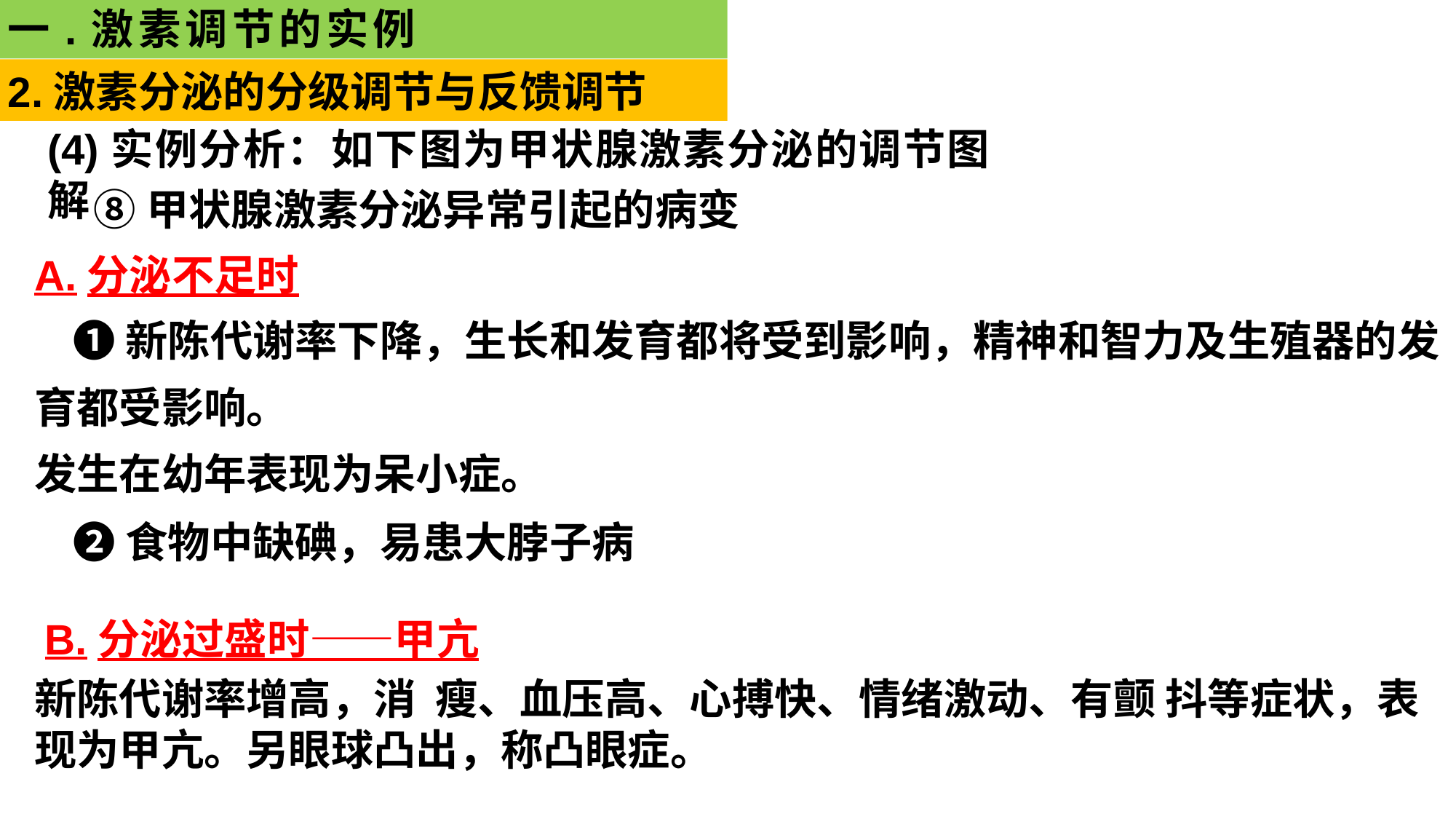

一.激素调节的实例
2.激素分泌的分级调节与反馈调节
(4)实例分析：如下图为甲状腺激素分泌的调节图解
⑧甲状腺激素分泌异常引起的病变
A.分泌不足时
    ➊新陈代谢率下降，生长和发育都将受到影响，精神和智力及生殖器的发育都受影响。
发生在幼年表现为呆小症。
    ➋食物中缺碘，易患大脖子病
B.分泌过盛时——甲亢
新陈代谢率增高，消  瘦、血压高、心搏快、情绪激动、有颤 抖等症状，表现为甲亢。另眼球凸出，称凸眼症。